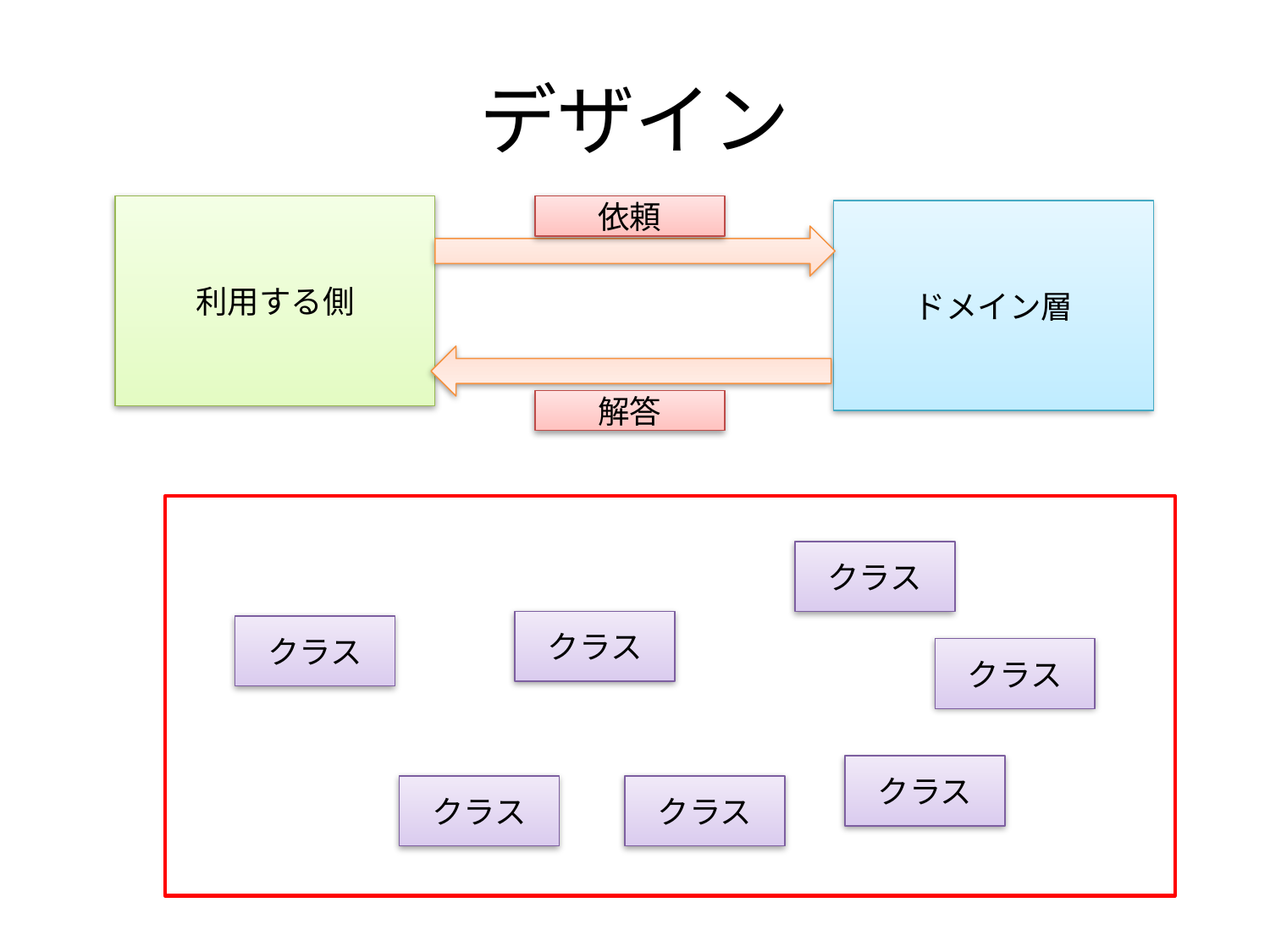

# デザイン
利用する側
依頼
ドメイン層

解答

クラス
クラス
クラス
クラス
クラス
クラス
クラス